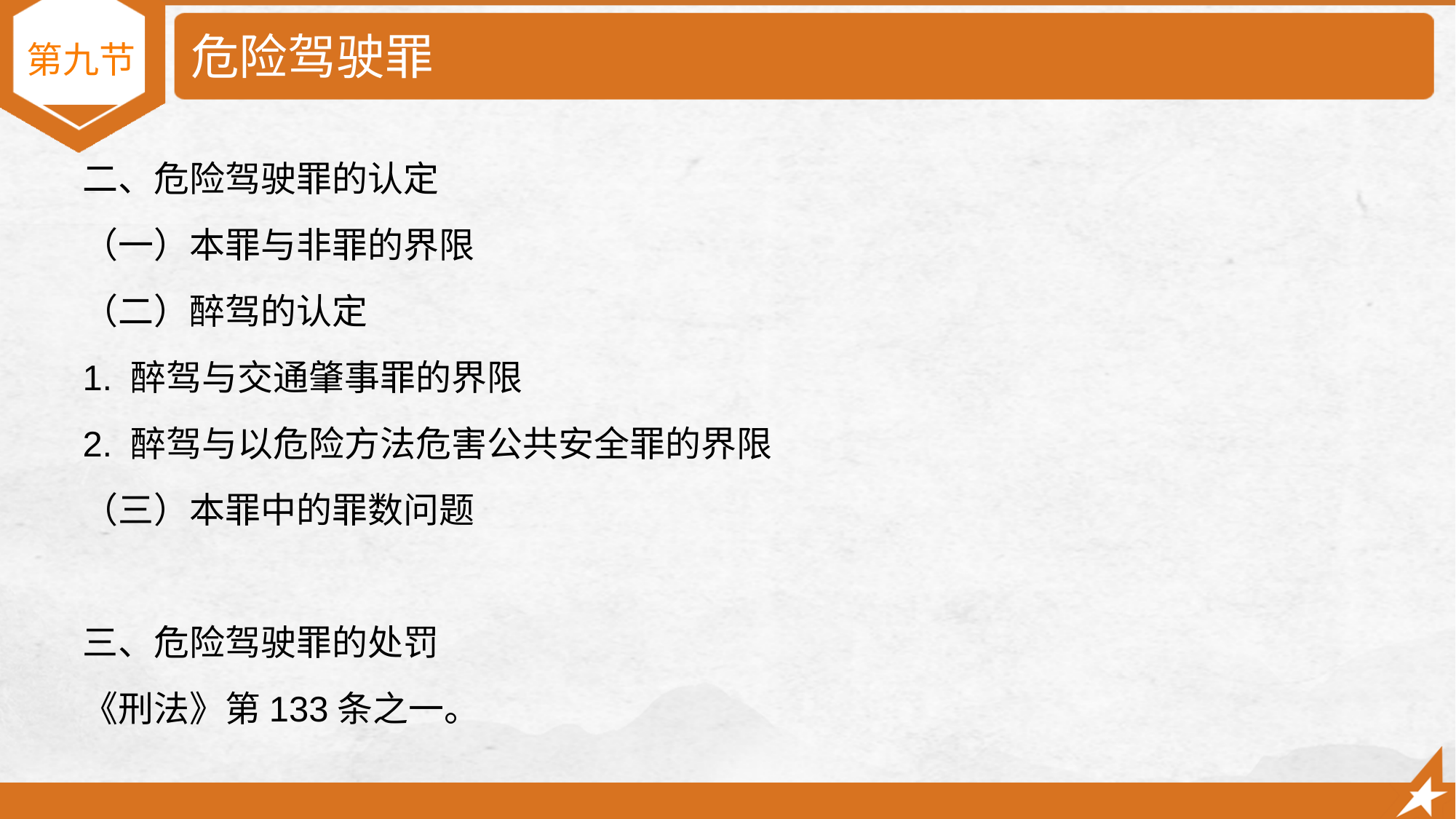

# 危险驾驶罪
第九节
二、危险驾驶罪的认定
（一）本罪与非罪的界限
（二）醉驾的认定
1. 醉驾与交通肇事罪的界限
2. 醉驾与以危险方法危害公共安全罪的界限
（三）本罪中的罪数问题

三、危险驾驶罪的处罚
《刑法》第133条之一。